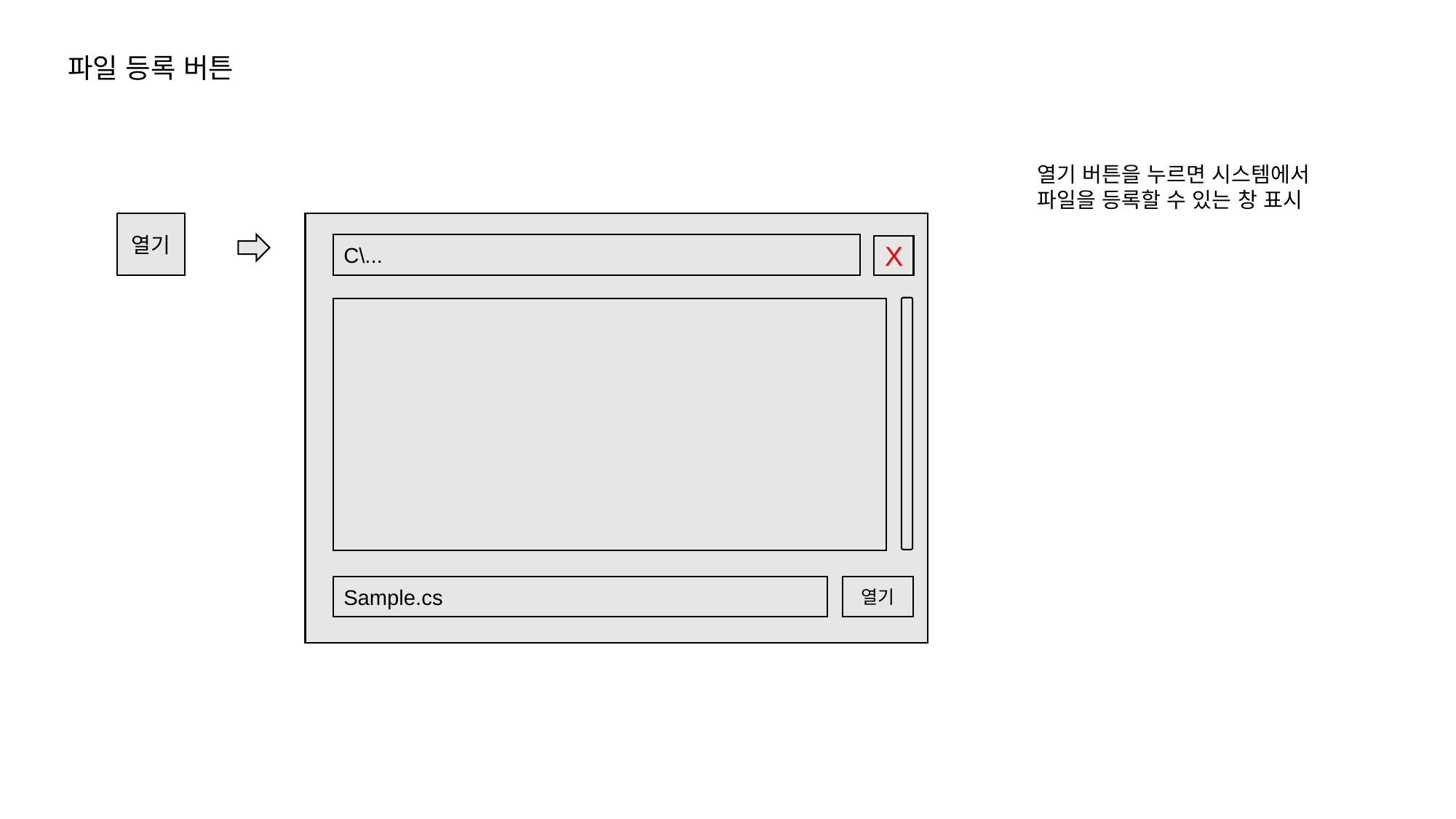

파일 등록 버튼
열기 버튼을 누르면 시스템에서
파일을 등록할 수 있는 창 표시
열기

C\...
X

Sample.cs
열기